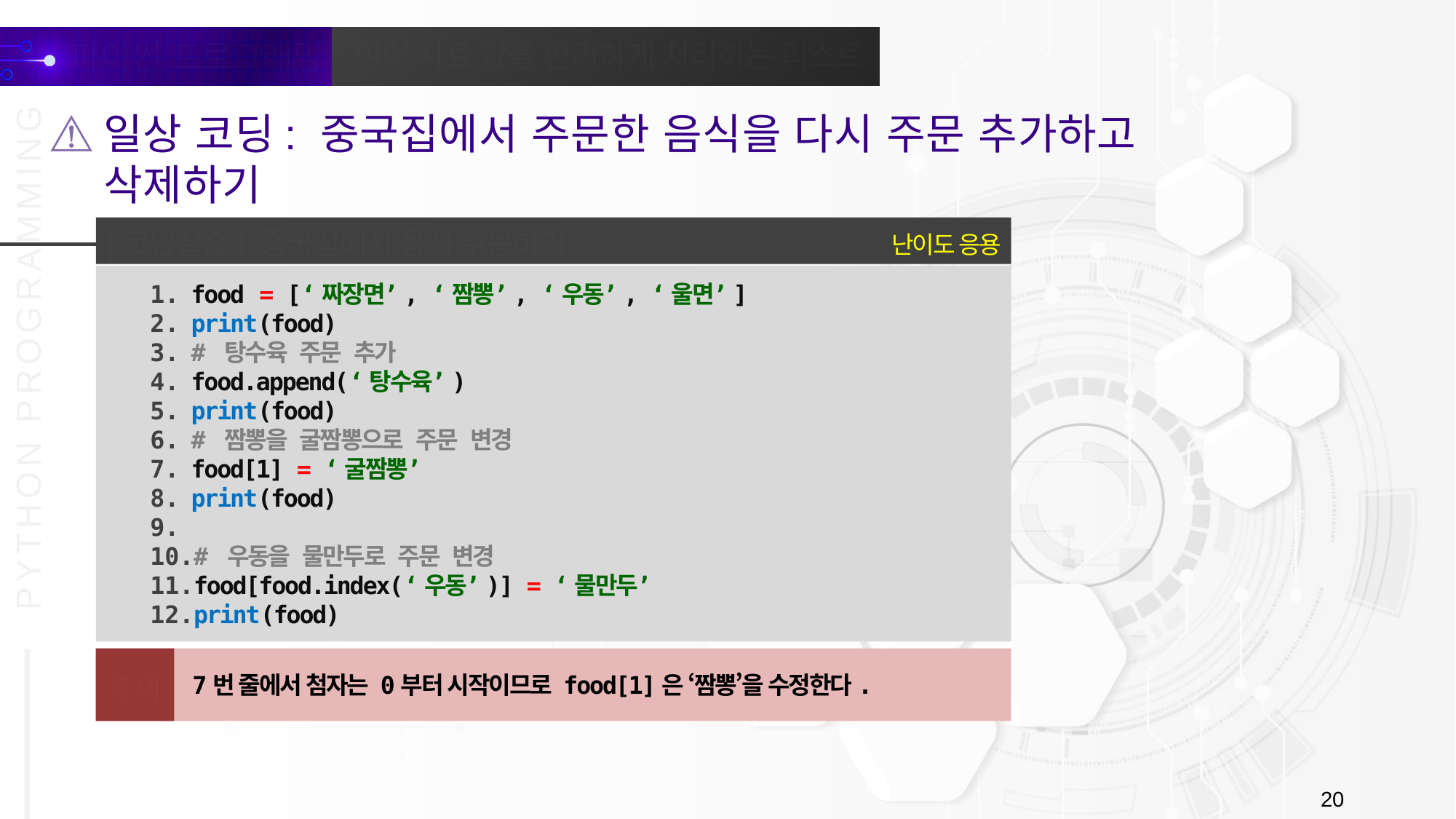

일상 코딩: 중국집에서 주문한 음식을 다시 주문 추가하고 삭제하기

난이도 응용
[코딩실습] 중국집에서 음식 주문하기
food = [‘짜장면’, ‘짬뽕’, ‘우동’, ‘울면’]
print(food)
# 탕수육 주문 추가
food.append(‘탕수육’)
print(food)
# 짬뽕을 굴짬뽕으로 주문 변경
food[1] = ‘굴짬뽕’
print(food)

# 우동을 물만두로 주문 변경
food[food.index(‘우동’)] = ‘물만두’
print(food)
7번 줄에서 첨자는 0부터 시작이므로 food[1]은 ‘짬뽕’을 수정한다.

주의
20